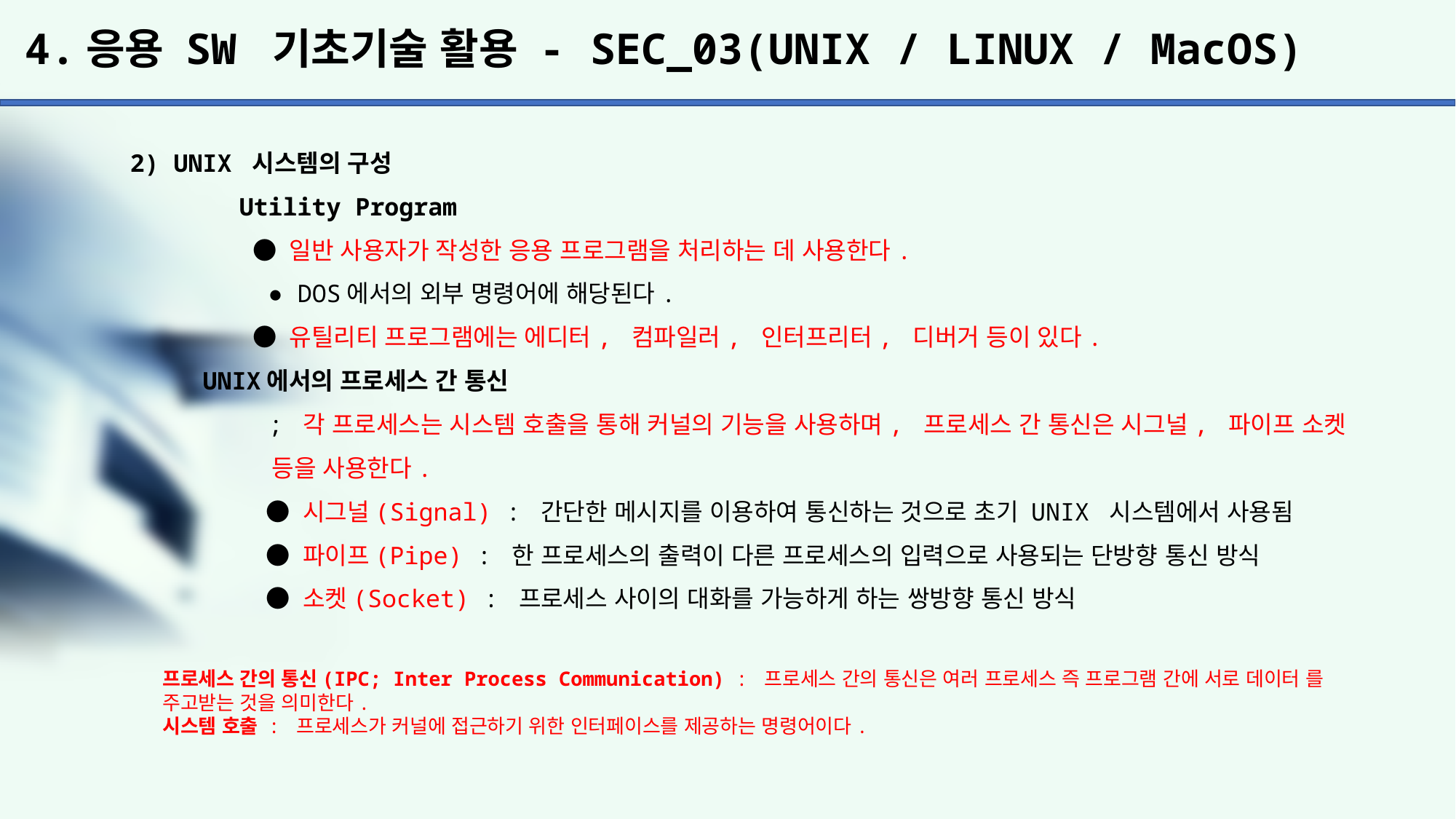

# 4.응용 SW 기초기술 활용 - SEC_03(UNIX / LINUX / MacOS)
2) UNIX 시스템의 구성
	Utility Program
	  ● 일반 사용자가 작성한 응용 프로그램을 처리하는 데 사용한다.
	  ● DOS에서의 외부 명령어에 해당된다.
	  ● 유틸리티 프로그램에는 에디터, 컴파일러, 인터프리터, 디버거 등이 있다.
     UNIX에서의 프로세스 간 통신
	  ; 각 프로세스는 시스템 호출을 통해 커널의 기능을 사용하며, 프로세스 간 통신은 시그널, 파이프 소켓
	    등을 사용한다.
	    ● 시그널(Signal) : 간단한 메시지를 이용하여 통신하는 것으로 초기 UNIX 시스템에서 사용됨
	    ● 파이프(Pipe) : 한 프로세스의 출력이 다른 프로세스의 입력으로 사용되는 단방향 통신 방식
	    ● 소켓(Socket) : 프로세스 사이의 대화를 가능하게 하는 쌍방향 통신 방식
프로세스 간의 통신(IPC; Inter Process Communication) : 프로세스 간의 통신은 여러 프로세스 즉 프로그램 간에 서로 데이터 를 주고받는 것을 의미한다.
시스템 호출 : 프로세스가 커널에 접근하기 위한 인터페이스를 제공하는 명령어이다.